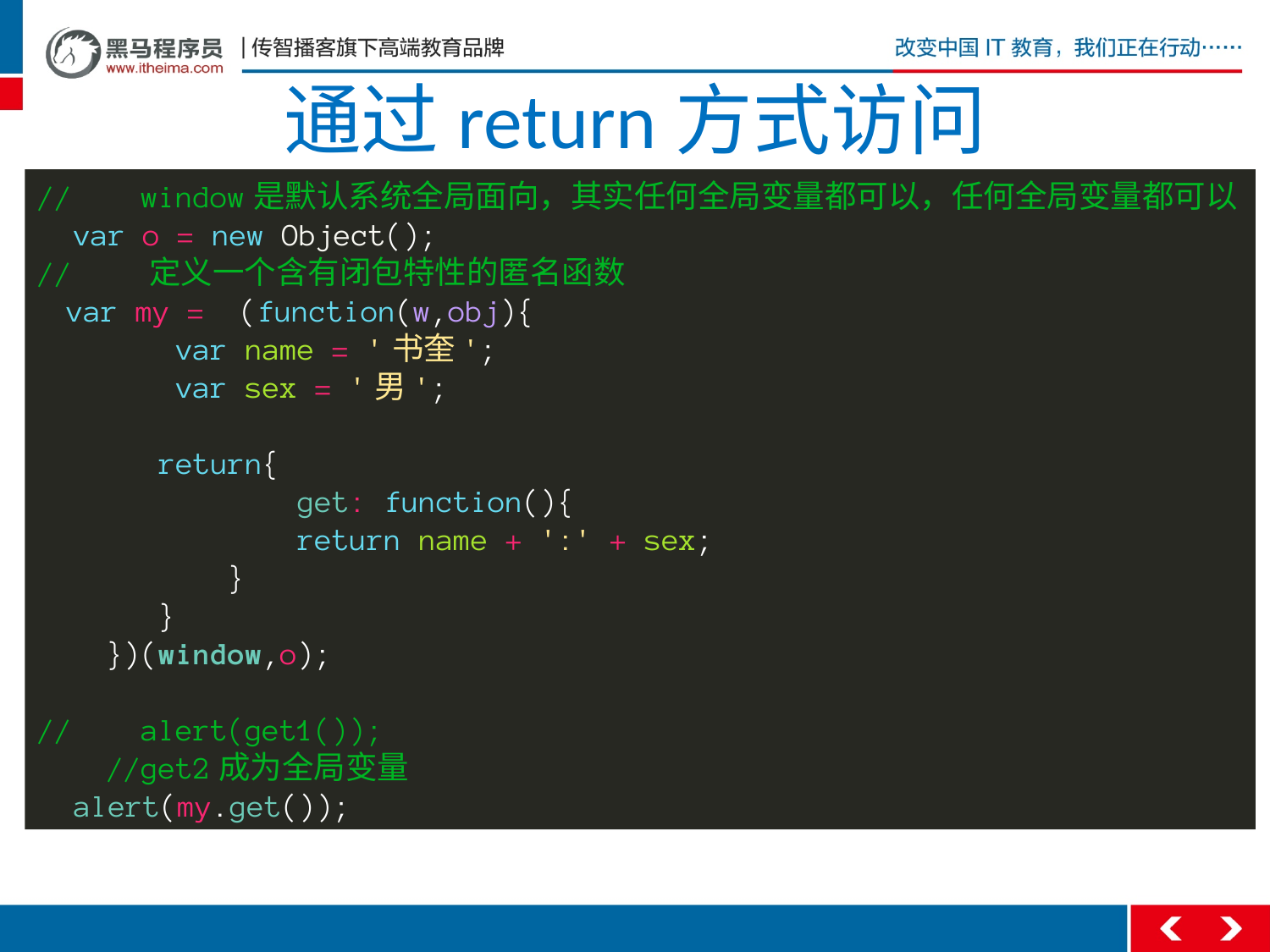

# 通过return方式访问
//    window是默认系统全局面向，其实任何全局变量都可以，任何全局变量都可以
    var o = new Object();
//    定义一个含有闭包特性的匿名函数
   var my =  (function(w,obj){
        var name = '书奎';
        var sex = '男';
       return{
               get: function(){
               return name + ':' + sex;
           }
       }
    })(window,o);
//    alert(get1());
    //get2成为全局变量
    alert(my.get());